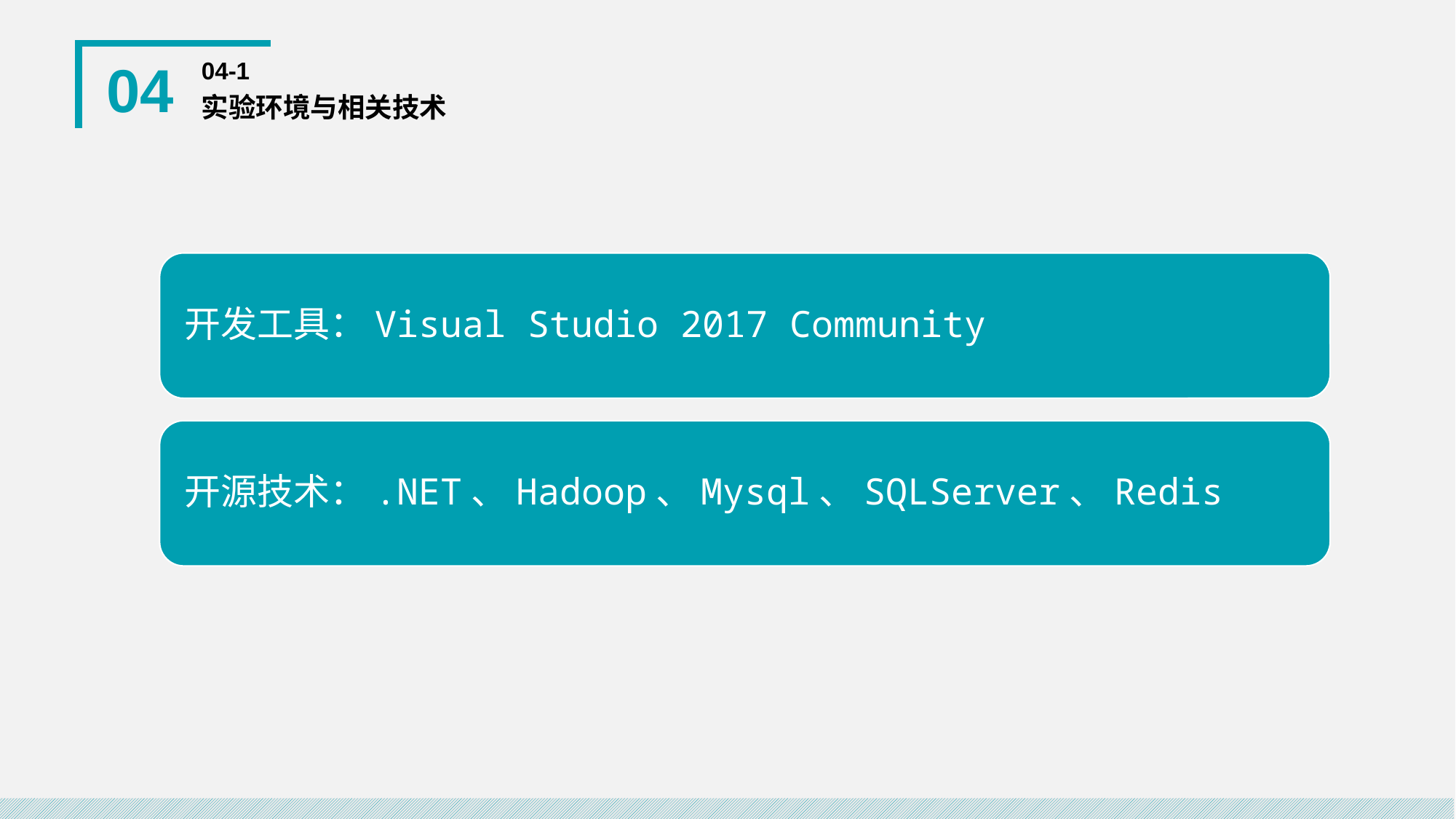

04
04-1
实验环境与相关技术
开发工具：Visual Studio 2017 Community
开源技术：.NET、Hadoop、Mysql、SQLServer、Redis